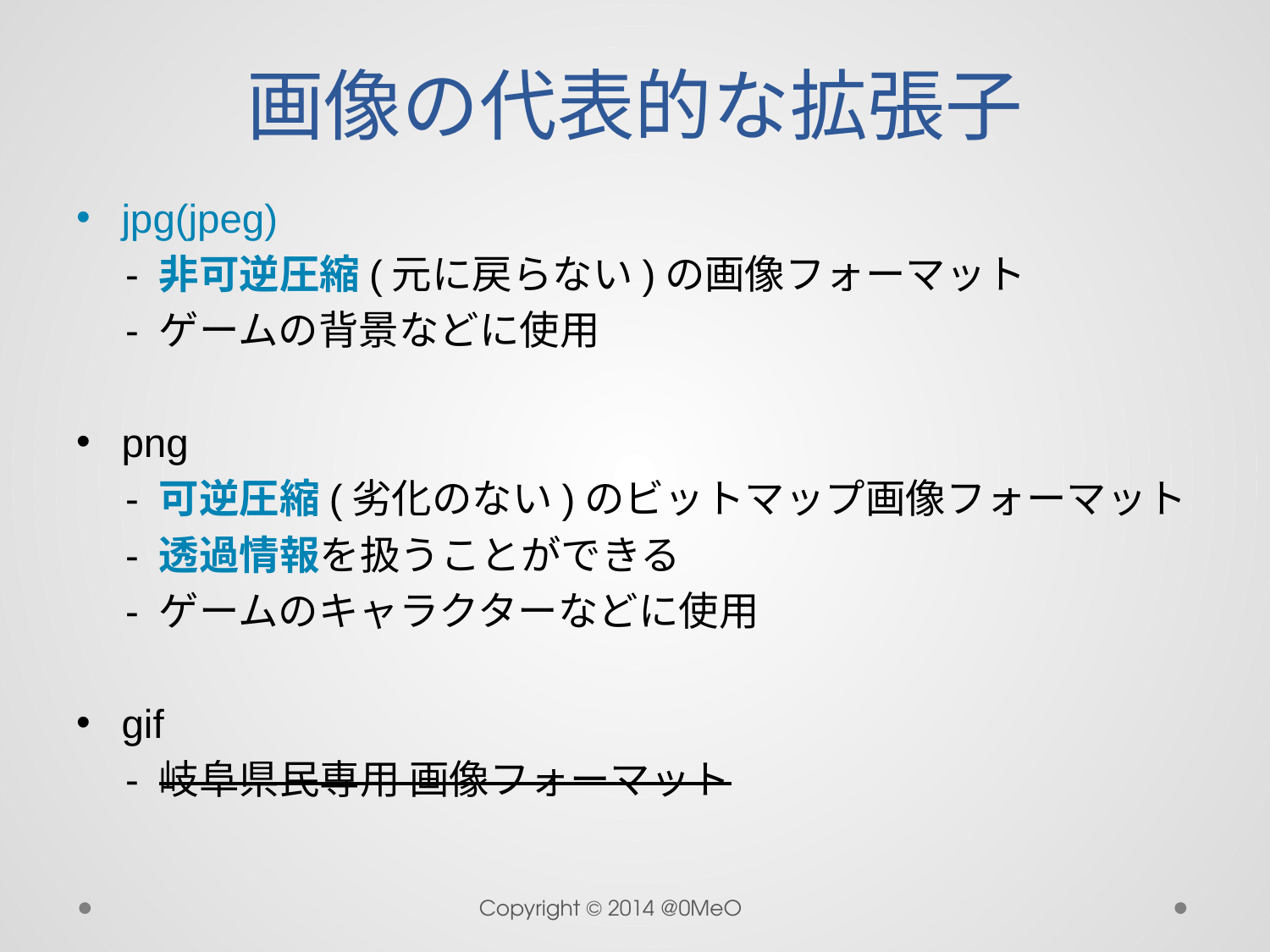

# 画像の代表的な拡張子
jpg(jpeg)
　- 非可逆圧縮(元に戻らない)の画像フォーマット
　- ゲームの背景などに使用

png
　- 可逆圧縮(劣化のない)のビットマップ画像フォーマット
　- 透過情報を扱うことができる
　- ゲームのキャラクターなどに使用

gif
　- 岐阜県民専用 画像フォーマット